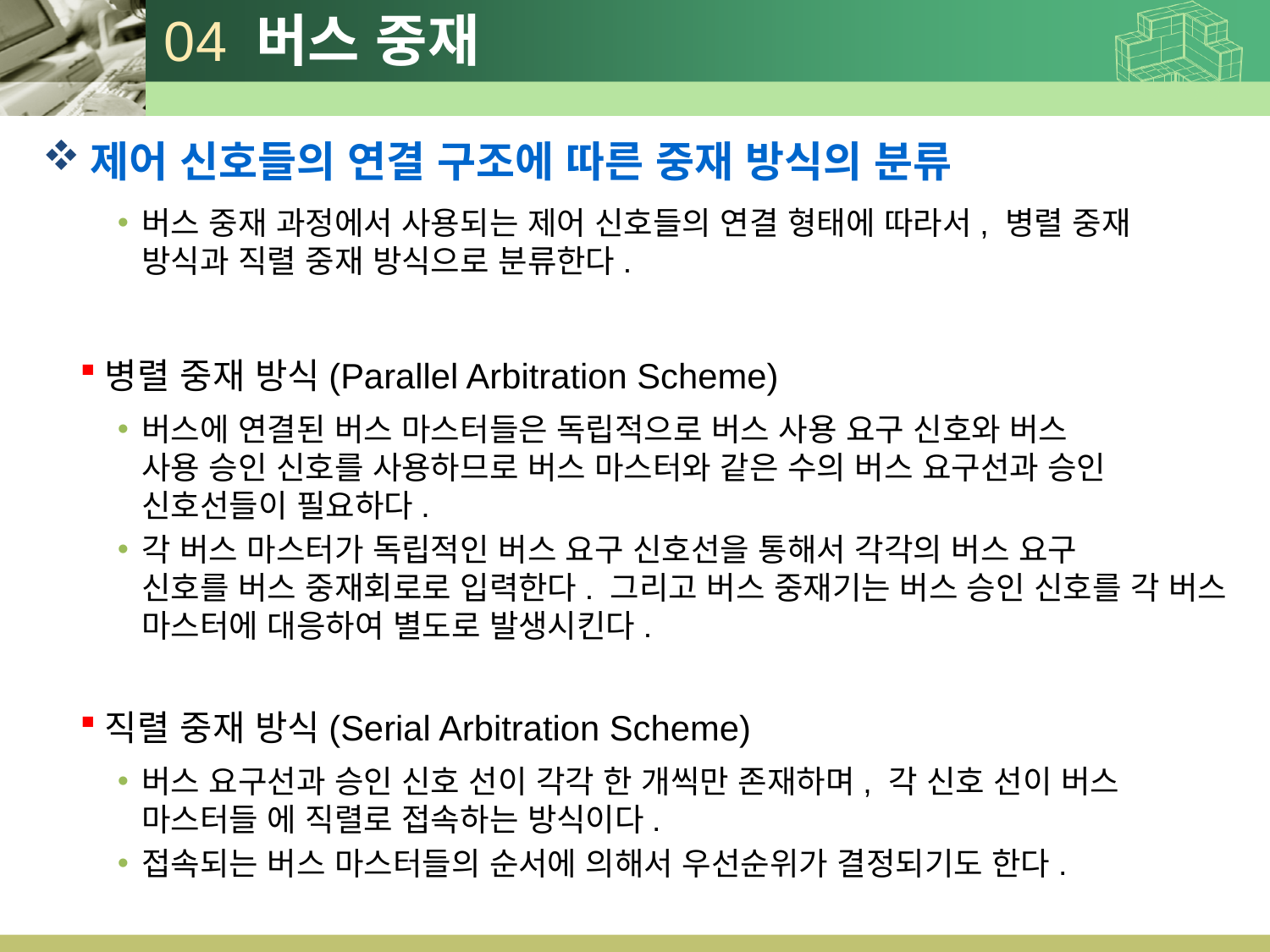

# 04 버스 중재
제어 신호들의 연결 구조에 따른 중재 방식의 분류
버스 중재 과정에서 사용되는 제어 신호들의 연결 형태에 따라서, 병렬 중재 방식과 직렬 중재 방식으로 분류한다.

병렬 중재 방식(Parallel Arbitration Scheme)
버스에 연결된 버스 마스터들은 독립적으로 버스 사용 요구 신호와 버스
사용 승인 신호를 사용하므로 버스 마스터와 같은 수의 버스 요구선과 승인 신호선들이 필요하다.
각 버스 마스터가 독립적인 버스 요구 신호선을 통해서 각각의 버스 요구
신호를 버스 중재회로로 입력한다. 그리고 버스 중재기는 버스 승인 신호를 각 버스 마스터에 대응하여 별도로 발생시킨다.

직렬 중재 방식(Serial Arbitration Scheme)
버스 요구선과 승인 신호 선이 각각 한 개씩만 존재하며, 각 신호 선이 버스 마스터들 에 직렬로 접속하는 방식이다.
접속되는 버스 마스터들의 순서에 의해서 우선순위가 결정되기도 한다.